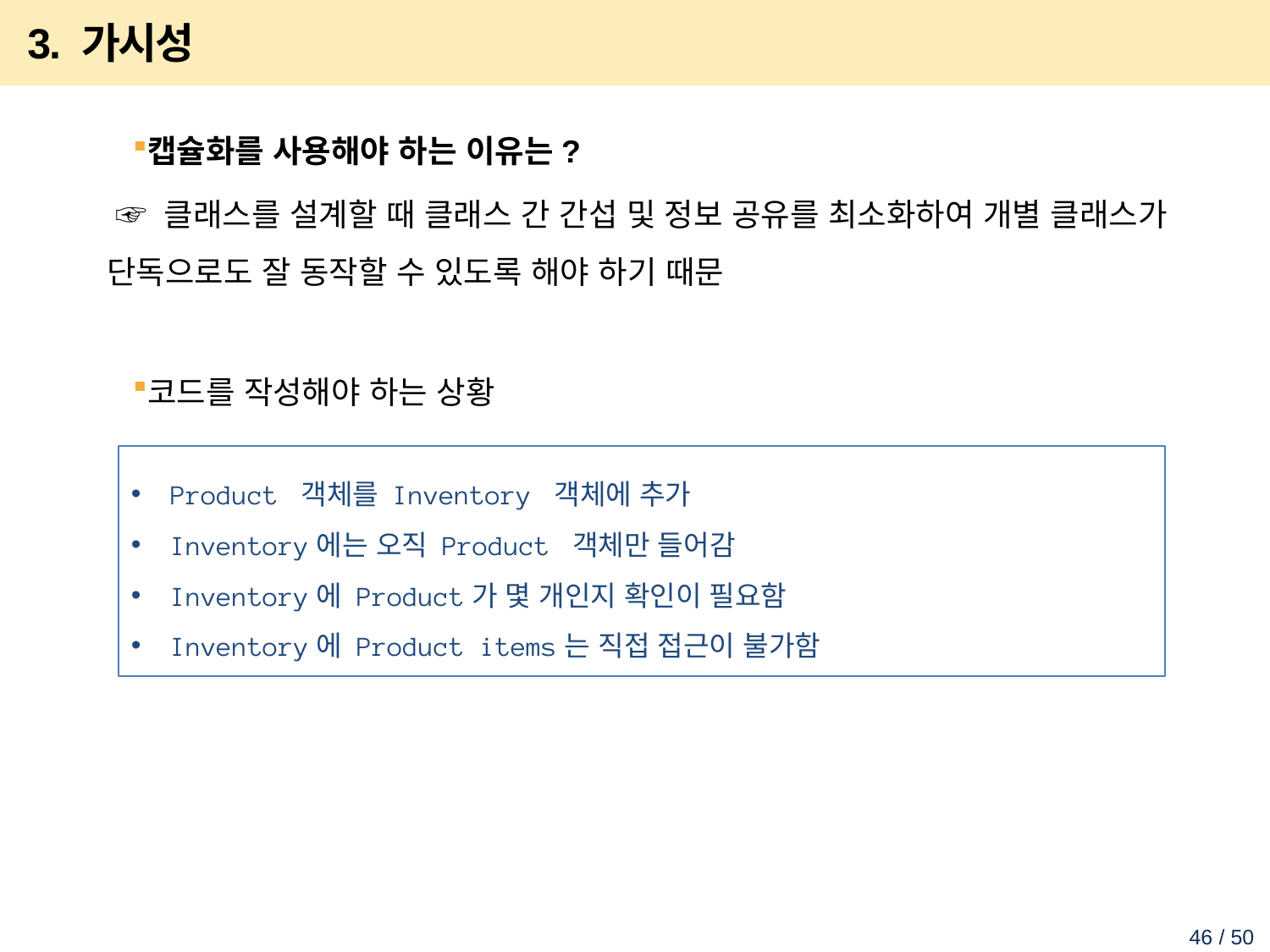

# 3. 가시성
캡슐화를 사용해야 하는 이유는?
 ☞ 클래스를 설계할 때 클래스 간 간섭 및 정보 공유를 최소화하여 개별 클래스가 단독으로도 잘 동작할 수 있도록 해야 하기 때문

코드를 작성해야 하는 상황
Product 객체를 Inventory 객체에 추가
Inventory에는 오직 Product 객체만 들어감
Inventory에 Product가 몇 개인지 확인이 필요함
Inventory에 Product items는 직접 접근이 불가함